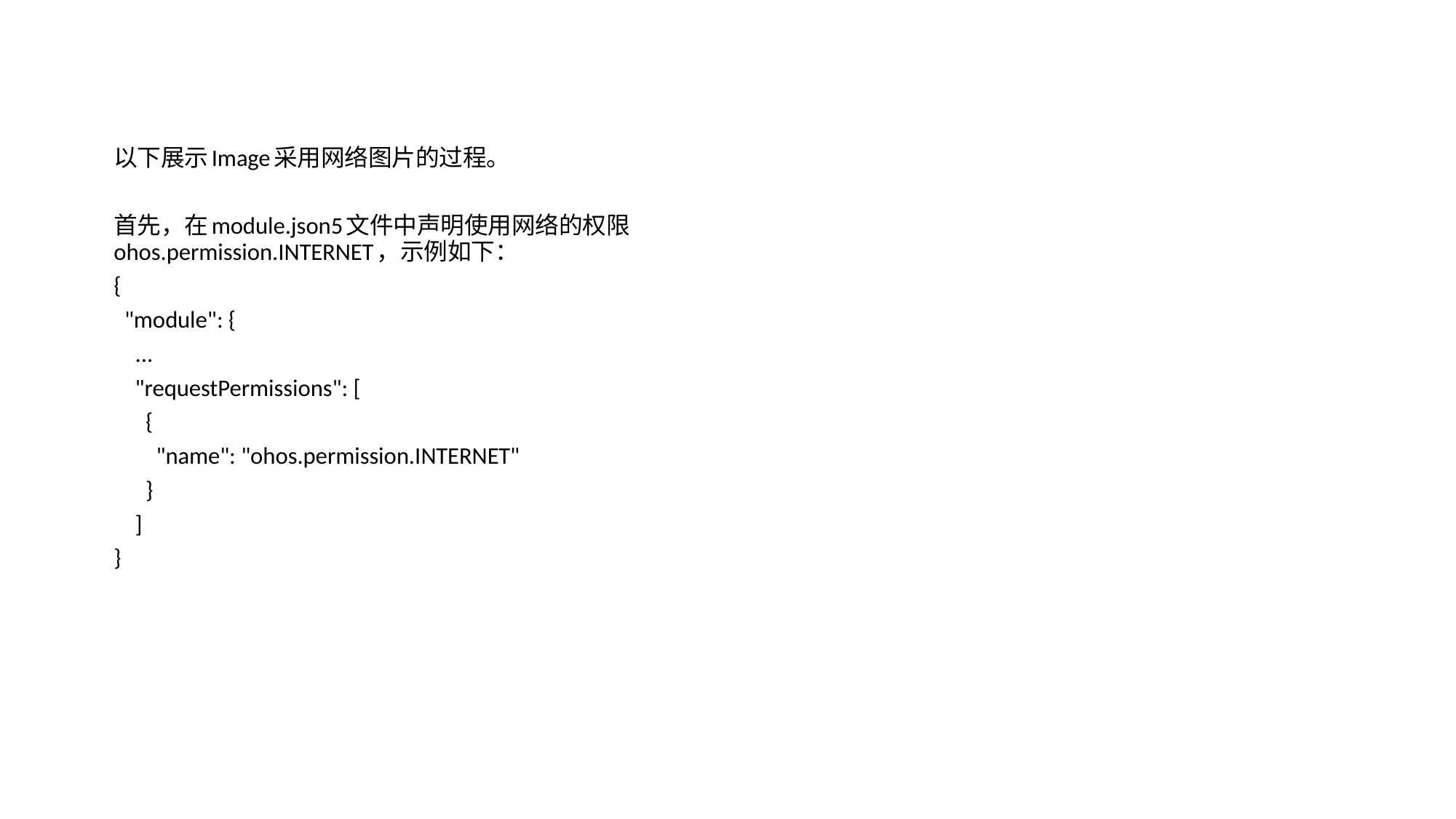

以下展示Image采用网络图片的过程。

首先，在module.json5文件中声明使用网络的权限ohos.permission.INTERNET，示例如下：
{
  "module": {
    ...
    "requestPermissions": [
      {
        "name": "ohos.permission.INTERNET"
      }
    ]
}